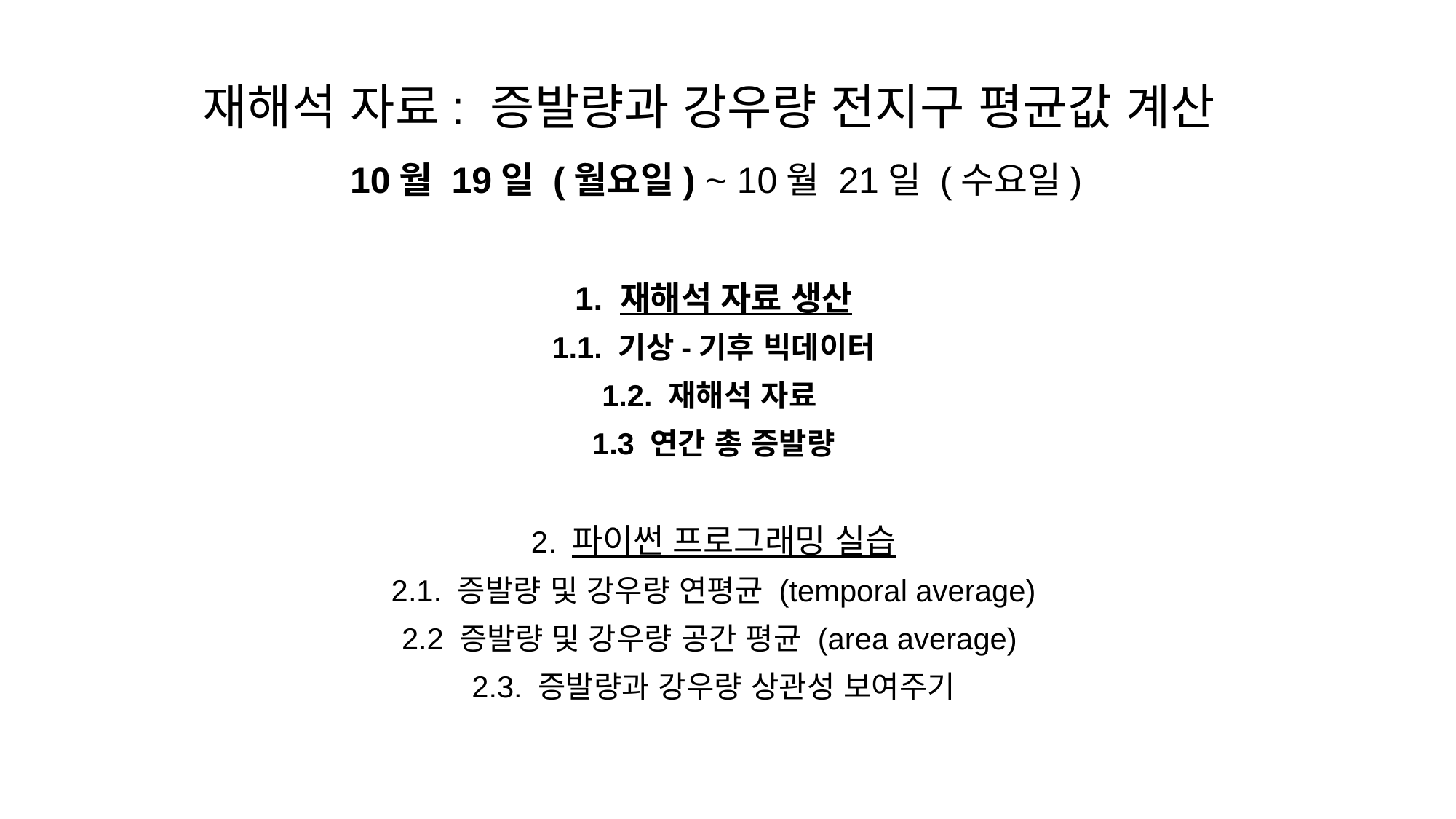

# 재해석 자료: 증발량과 강우량 전지구 평균값 계산 10월 19일 (월요일) ~ 10월 21일 (수요일)
1. 재해석 자료 생산
1.1. 기상-기후 빅데이터
1.2. 재해석 자료
1.3 연간 총 증발량

2. 파이썬 프로그래밍 실습
2.1. 증발량 및 강우량 연평균 (temporal average)
2.2 증발량 및 강우량 공간 평균 (area average)
2.3. 증발량과 강우량 상관성 보여주기